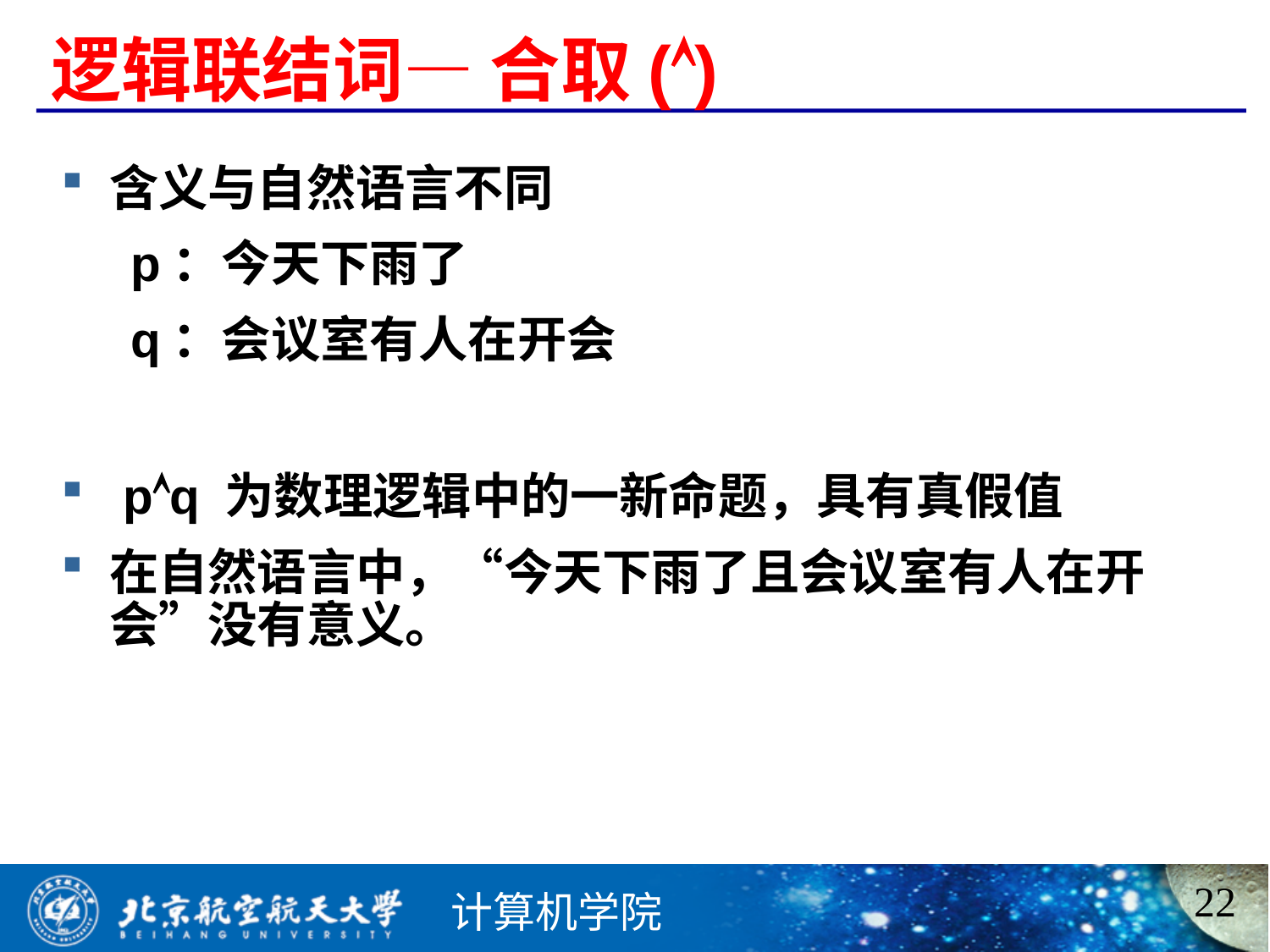

# 逻辑联结词— 合取(∧)
含义与自然语言不同
     p：今天下雨了
     q：会议室有人在开会
 p∧q 为数理逻辑中的一新命题，具有真假值
在自然语言中，“今天下雨了且会议室有人在开会”没有意义。